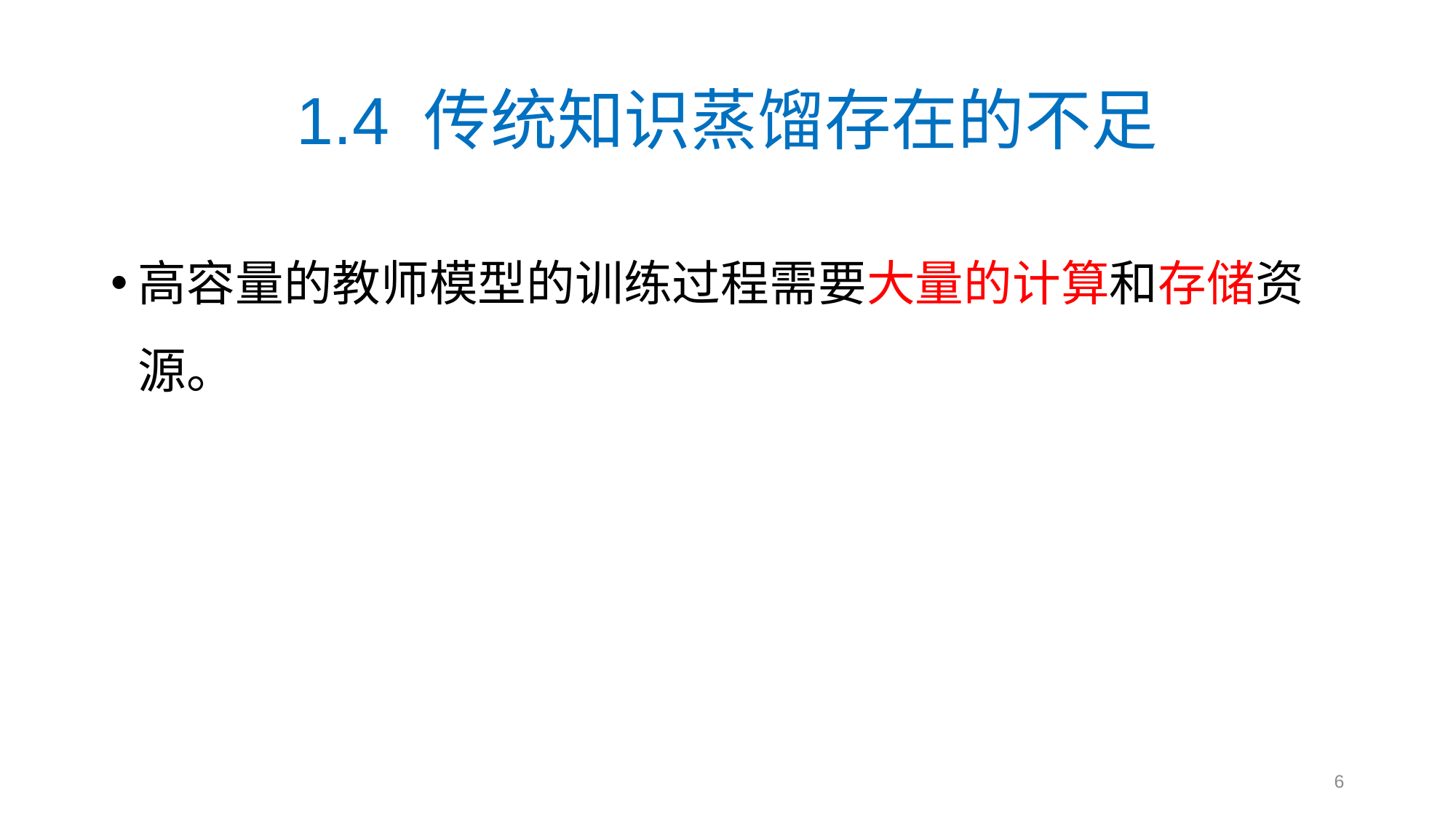

# 1.4 传统知识蒸馏存在的不足

高容量的教师模型的训练过程需要大量的计算和存储资源。
6